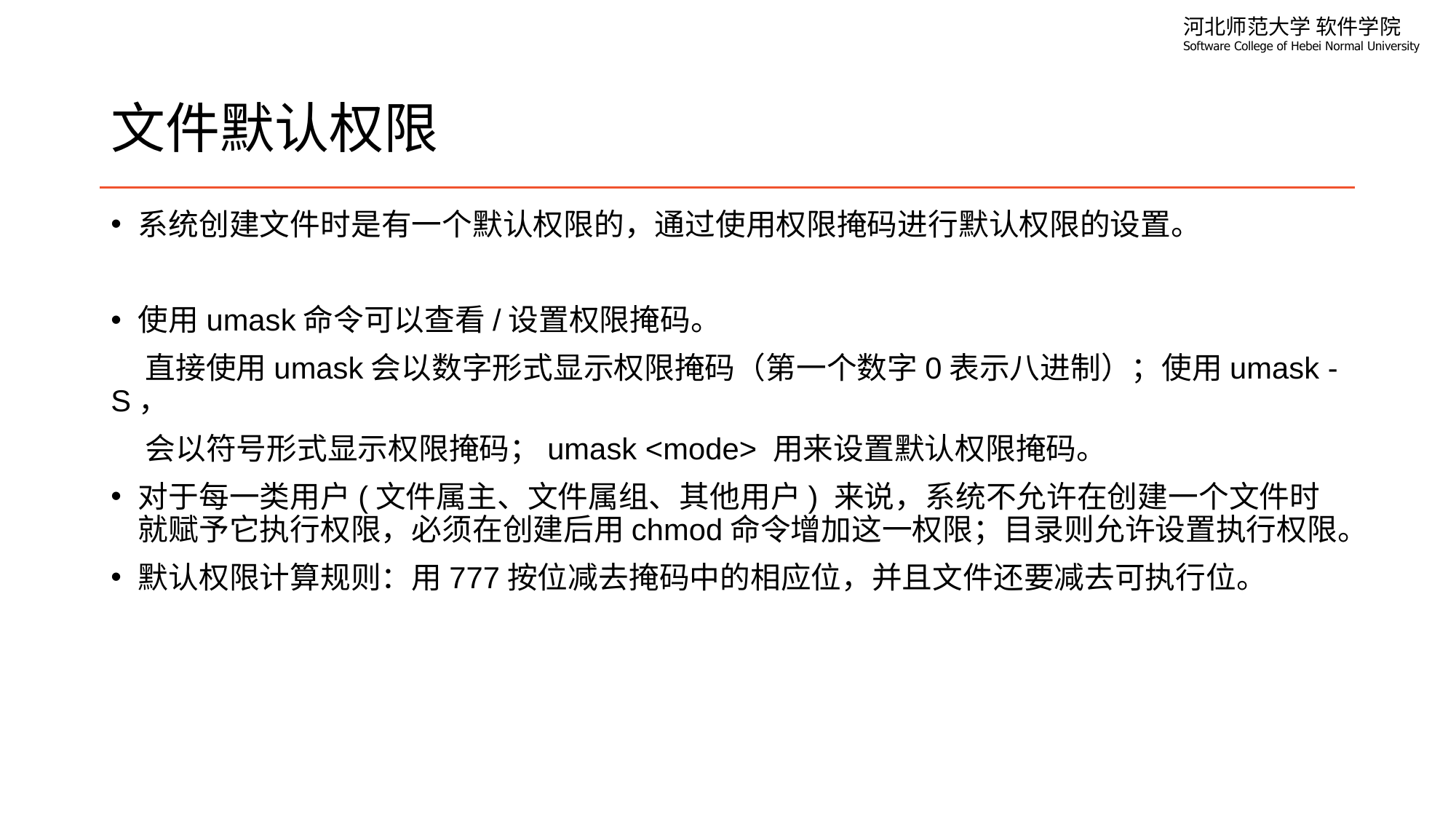

# 文件默认权限
系统创建文件时是有一个默认权限的，通过使用权限掩码进行默认权限的设置。

使用umask命令可以查看/设置权限掩码。
    直接使用umask会以数字形式显示权限掩码（第一个数字0表示八进制）；使用umask -S，
    会以符号形式显示权限掩码；umask <mode> 用来设置默认权限掩码。
对于每一类用户(文件属主、文件属组、其他用户) 来说，系统不允许在创建一个文件时就赋予它执行权限，必须在创建后用chmod命令增加这一权限；目录则允许设置执行权限。
默认权限计算规则：用777按位减去掩码中的相应位，并且文件还要减去可执行位。